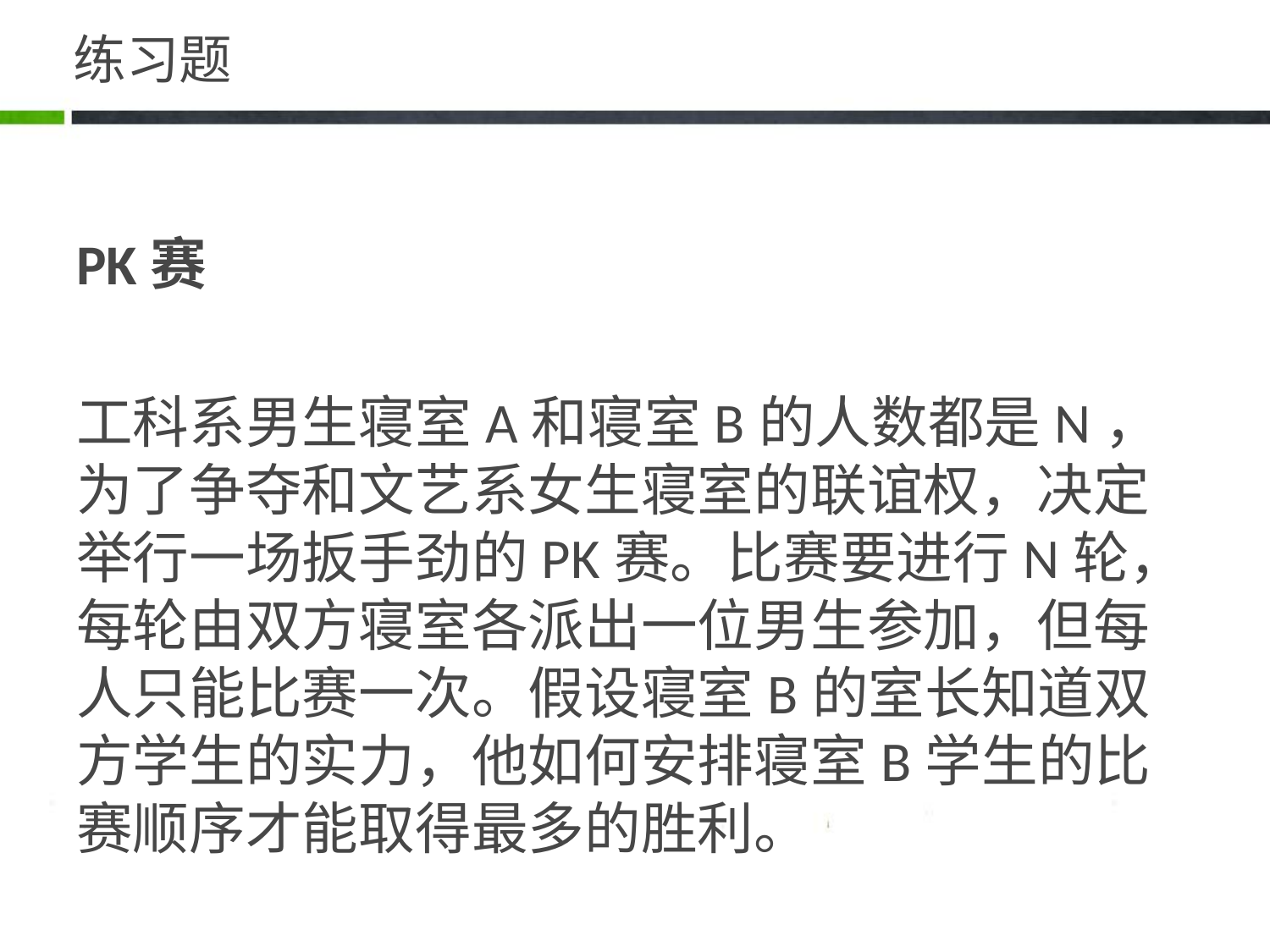

# 练习题
PK赛

工科系男生寝室A和寝室B的人数都是N，为了争夺和文艺系女生寝室的联谊权，决定举行一场扳手劲的PK赛。比赛要进行N轮，每轮由双方寝室各派出一位男生参加，但每人只能比赛一次。假设寝室B的室长知道双方学生的实力，他如何安排寝室B学生的比赛顺序才能取得最多的胜利。